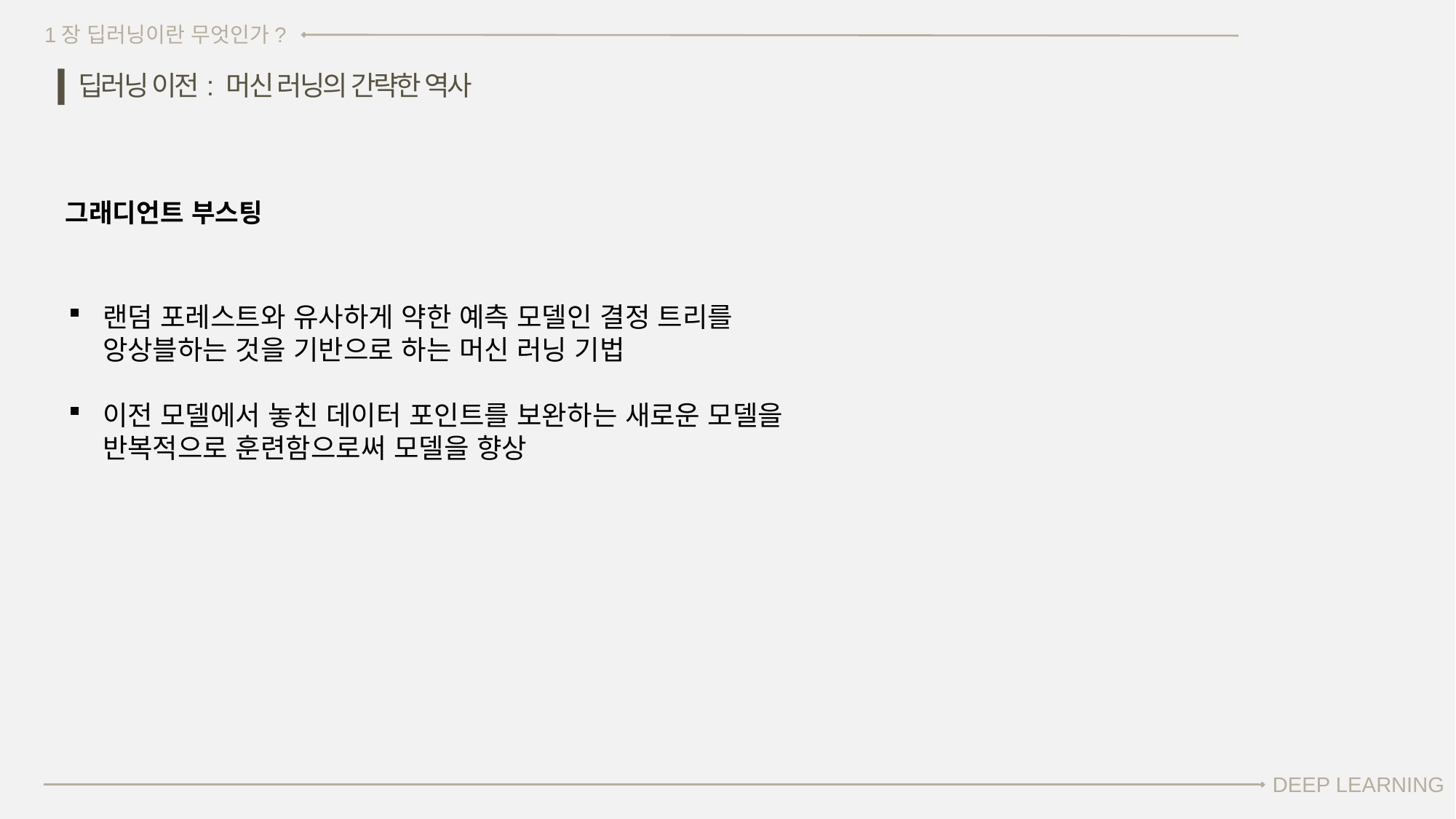

1장 딥러닝이란 무엇인가?
딥러닝 이전: 머신 러닝의 간략한 역사

그래디언트 부스팅
랜덤 포레스트와 유사하게 약한 예측 모델인 결정 트리를 앙상블하는 것을 기반으로 하는 머신 러닝 기법

이전 모델에서 놓친 데이터 포인트를 보완하는 새로운 모델을 반복적으로 훈련함으로써 모델을 향상
DEEP LEARNING